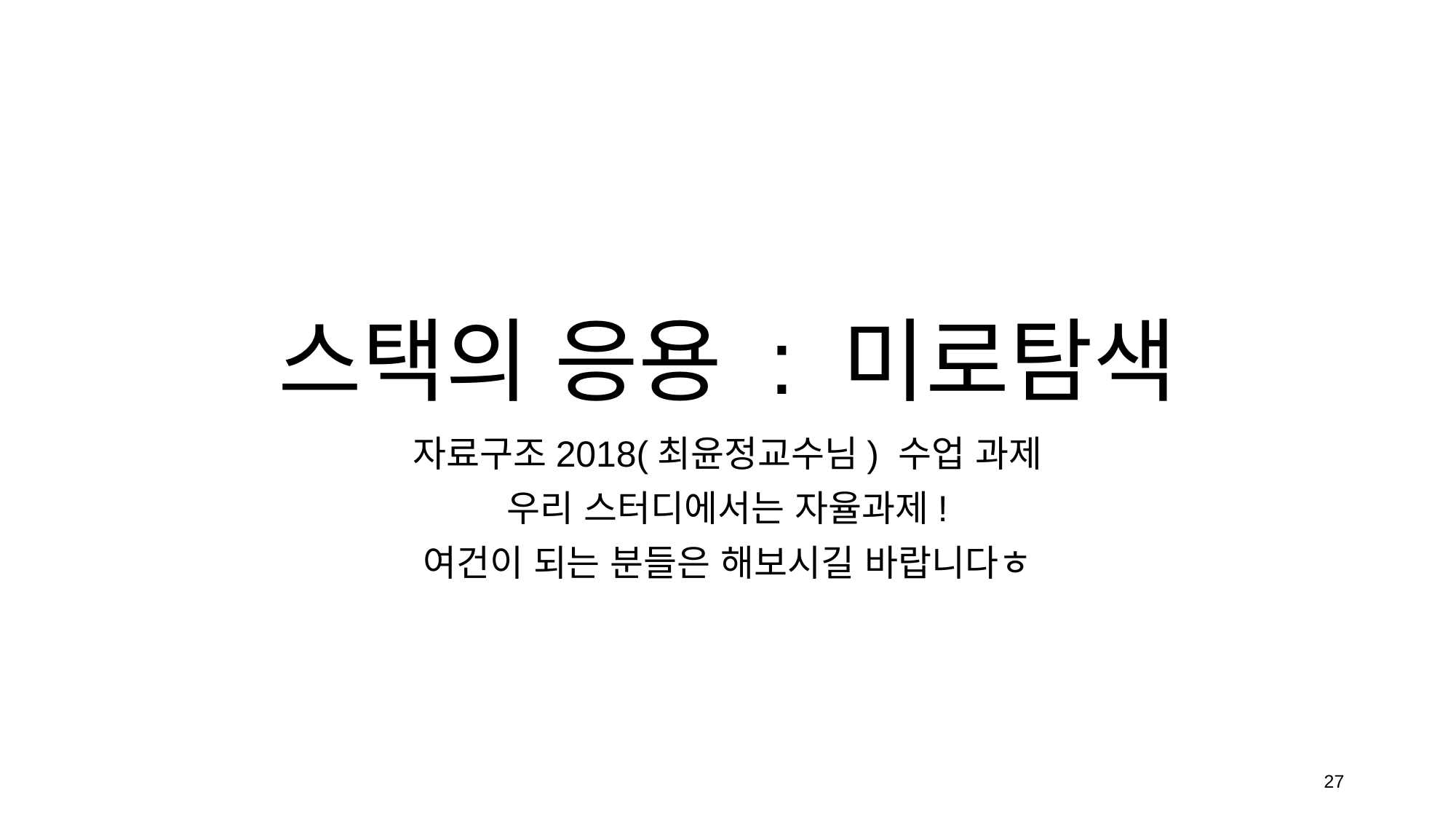

# 스택의 응용 : 미로탐색
자료구조2018(최윤정교수님) 수업 과제
우리 스터디에서는 자율과제!
여건이 되는 분들은 해보시길 바랍니다ㅎ
27